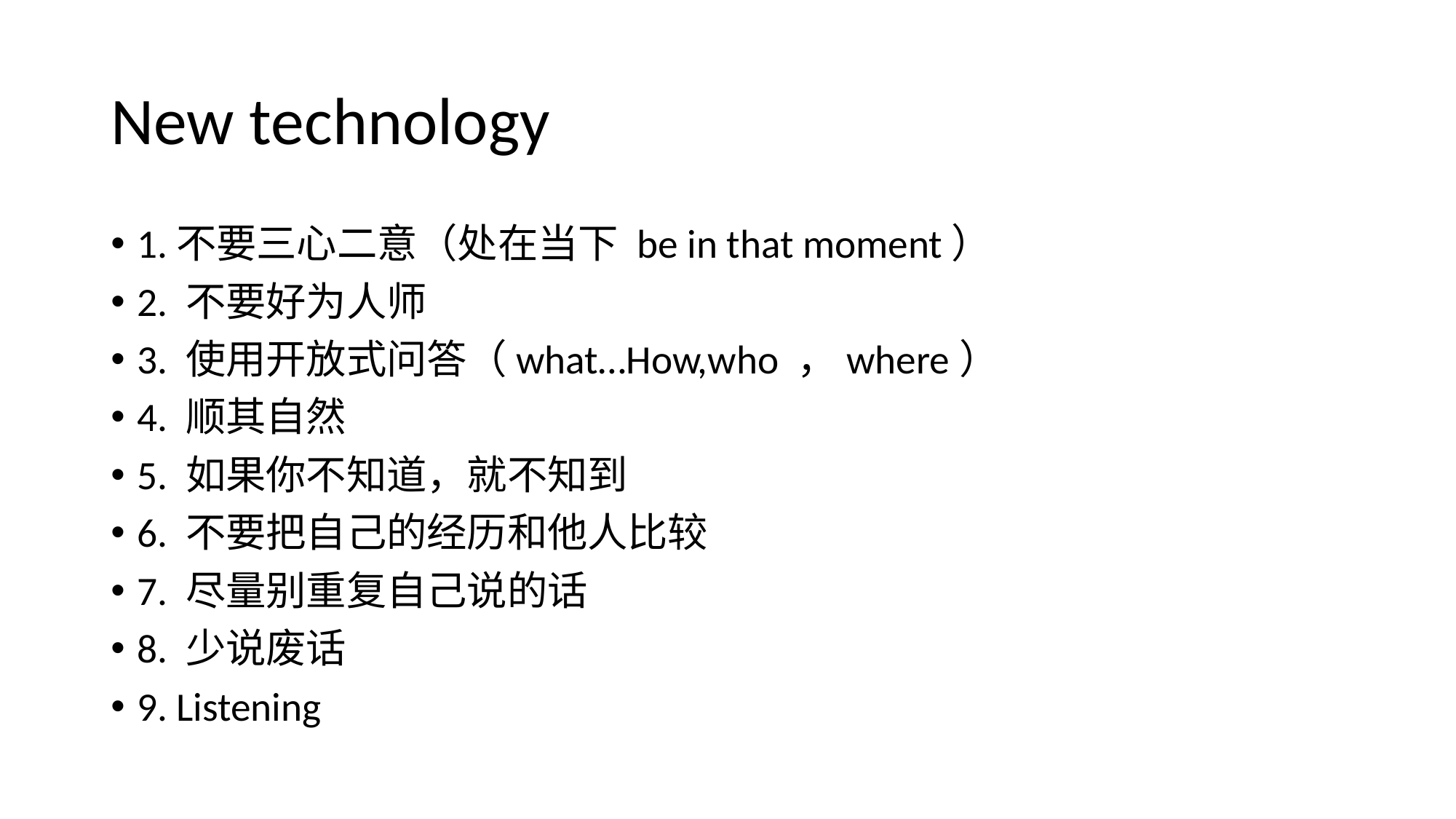

# New technology
1.不要三心二意（处在当下 be in that moment）
2. 不要好为人师
3. 使用开放式问答（what…How,who ，where）
4. 顺其自然
5. 如果你不知道，就不知到
6. 不要把自己的经历和他人比较
7. 尽量别重复自己说的话
8. 少说废话
9. Listening